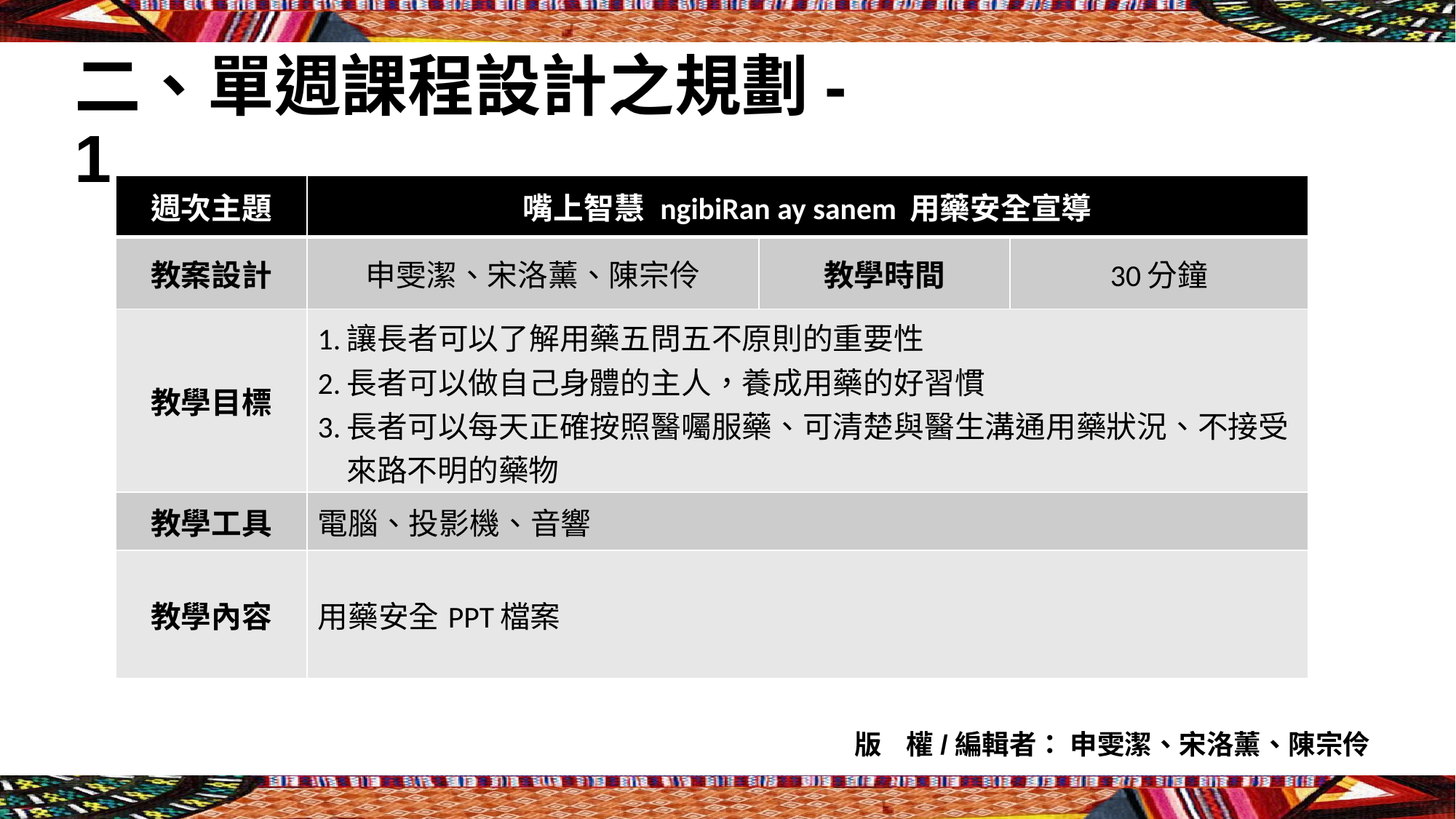

# 二、單週課程設計之規劃-1
| 週次主題 | 嘴上智慧 ngibiRan ay sanem 用藥安全宣導 |  |  |
| --- | --- | --- | --- |
| 教案設計 | 申雯潔、宋洛薰、陳宗伶 | 教學時間 | 30分鐘 |
| 教學目標 | 1.讓長者可以了解用藥五問五不原則的重要性 2.長者可以做自己身體的主人，養成用藥的好習慣 3.長者可以每天正確按照醫囑服藥、可清楚與醫生溝通用藥狀況、不接受 來路不明的藥物 |  |  |
| 教學工具 | 電腦、投影機、音響 |  |  |
| 教學內容 | 用藥安全PPT檔案 |  |  |
版    權/編輯者： 申雯潔、宋洛薰、陳宗伶